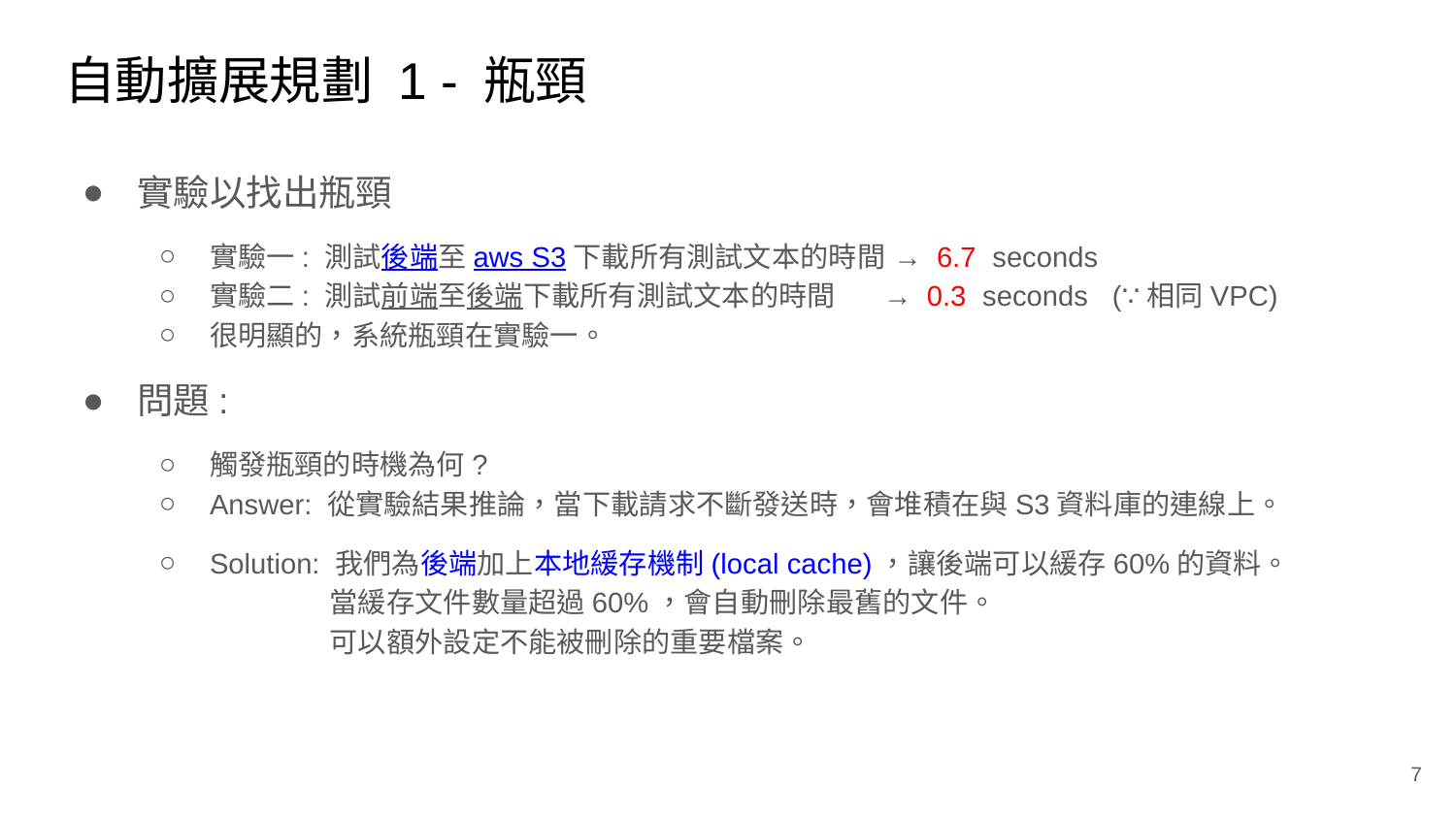

# 自動擴展規劃 1 - 瓶頸
實驗以找出瓶頸
實驗一: 測試後端至aws S3下載所有測試文本的時間 → 6.7  seconds
實驗二: 測試前端至後端下載所有測試文本的時間      → 0.3  seconds   (∵相同VPC)
很明顯的，系統瓶頸在實驗一。
問題:
觸發瓶頸的時機為何?
Answer: 從實驗結果推論，當下載請求不斷發送時，會堆積在與S3資料庫的連線上。
Solution: 我們為後端加上本地緩存機制(local cache)，讓後端可以緩存60%的資料。
               當緩存文件數量超過60%，會自動刪除最舊的文件。
               可以額外設定不能被刪除的重要檔案。
7